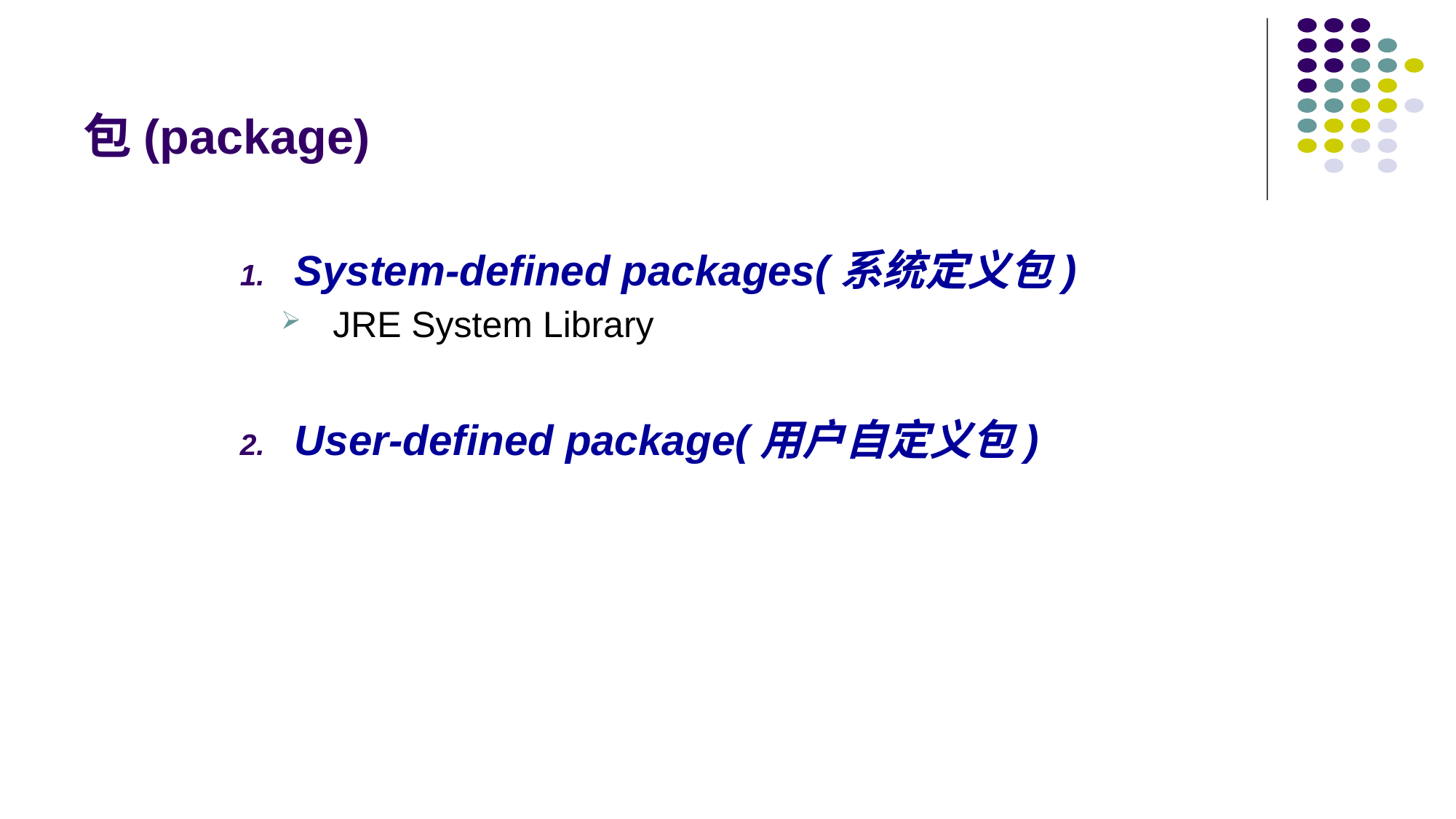

# 包(package)
System-defined packages(系统定义包)
 JRE System Library

User-defined package(用户自定义包)

98